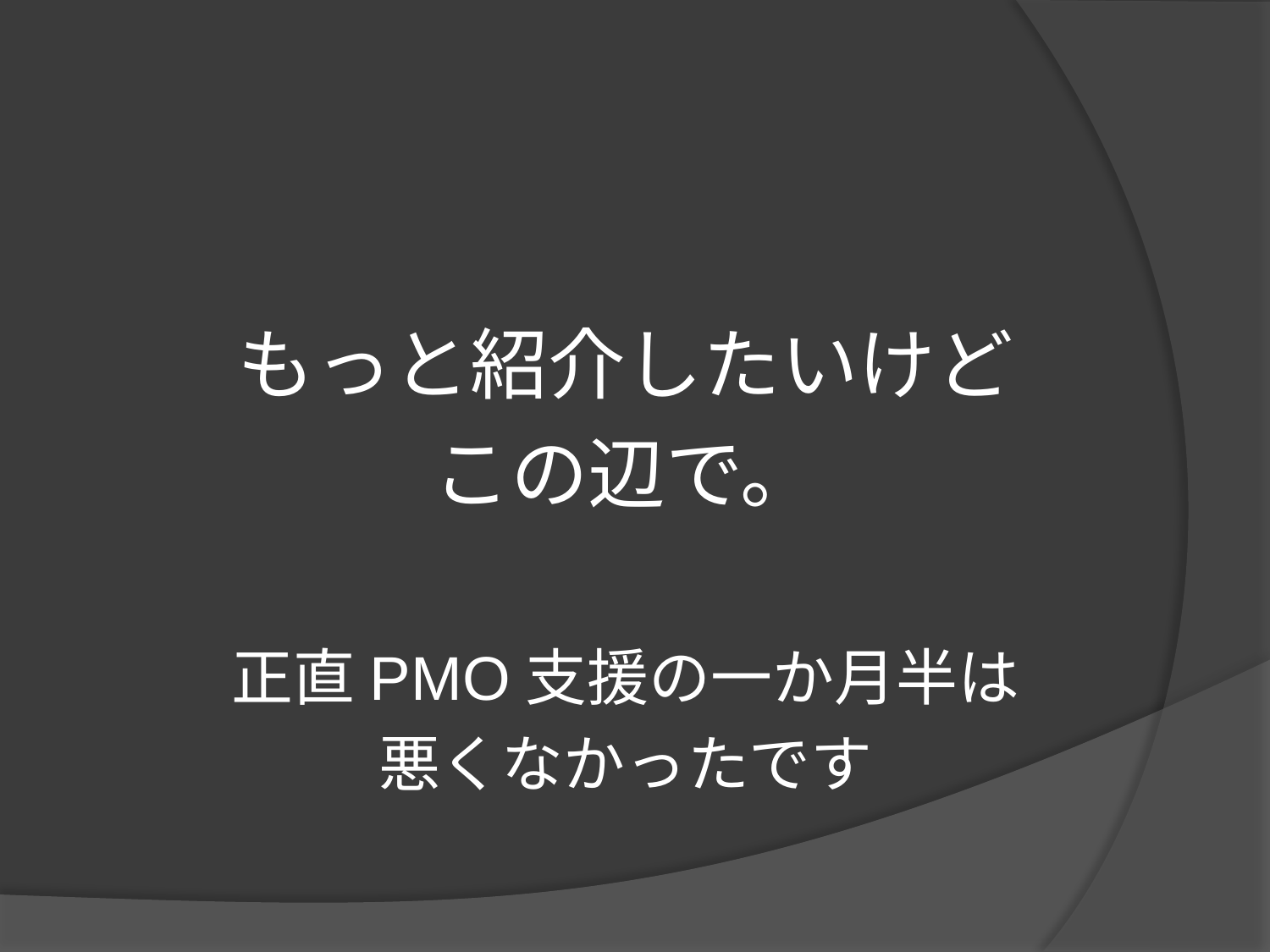

#

もっと紹介したいけど
この辺で。

正直PMO支援の一か月半は
悪くなかったです